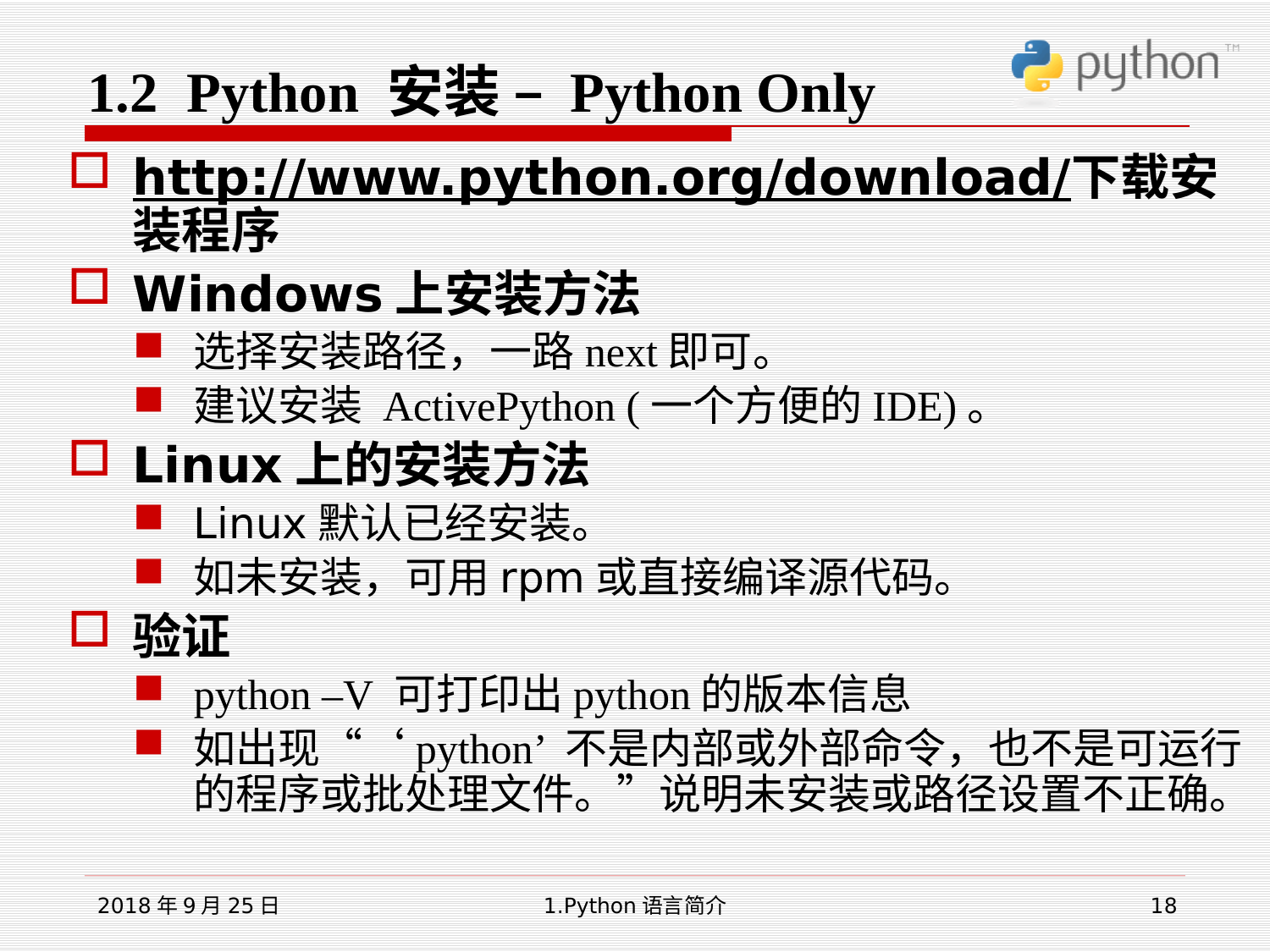

# 1.2  Python 安装 – Python Only
http://www.python.org/download/下载安装程序
Windows上安装方法
选择安装路径，一路next即可。
建议安装 ActivePython (一个方便的IDE)。
Linux上的安装方法
Linux默认已经安装。
如未安装，可用rpm或直接编译源代码。
验证
python –V 可打印出python的版本信息
如出现“‘python’ 不是内部或外部命令，也不是可运行的程序或批处理文件。”说明未安装或路径设置不正确。

2018年9月25日
1.Python语言简介
18